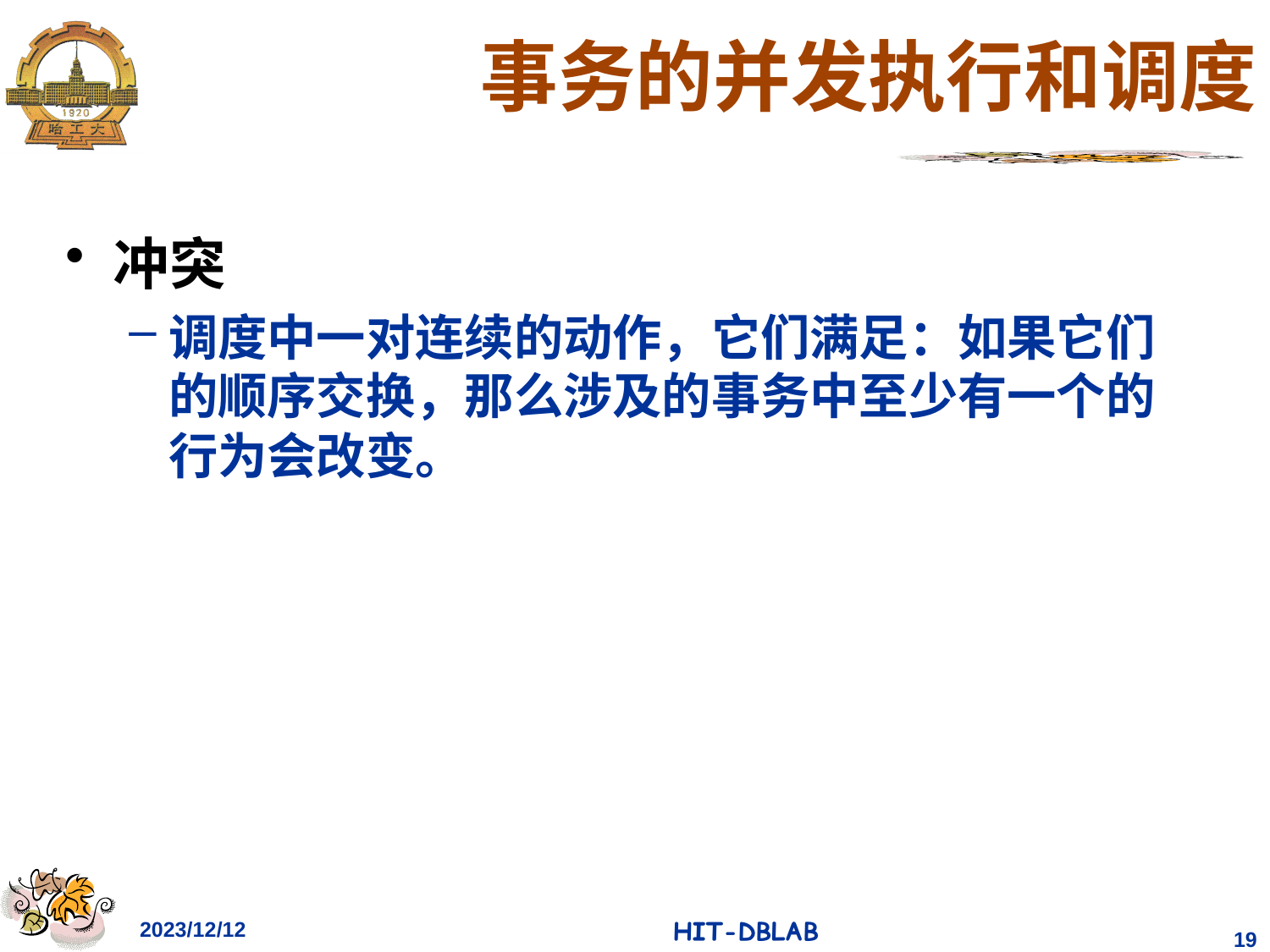

# 事务的并发执行和调度
冲突
调度中一对连续的动作，它们满足：如果它们的顺序交换，那么涉及的事务中至少有一个的行为会改变。
2023/12/12
HIT-DBLAB
19